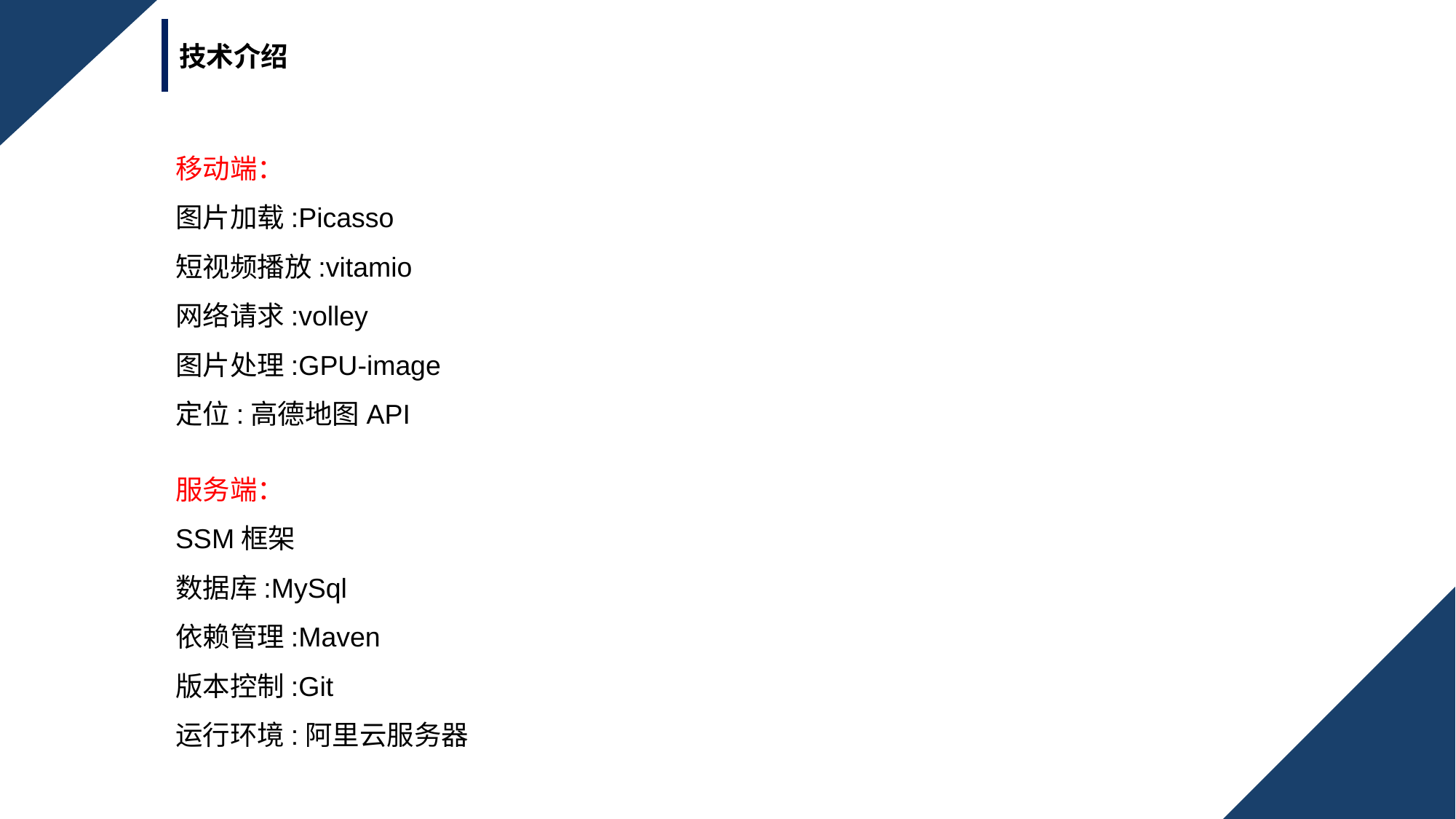

技术介绍
移动端：
图片加载:Picasso
短视频播放:vitamio
网络请求:volley
图片处理:GPU-image
定位:高德地图API
服务端：
SSM框架
数据库:MySql
依赖管理:Maven
版本控制:Git
运行环境:阿里云服务器